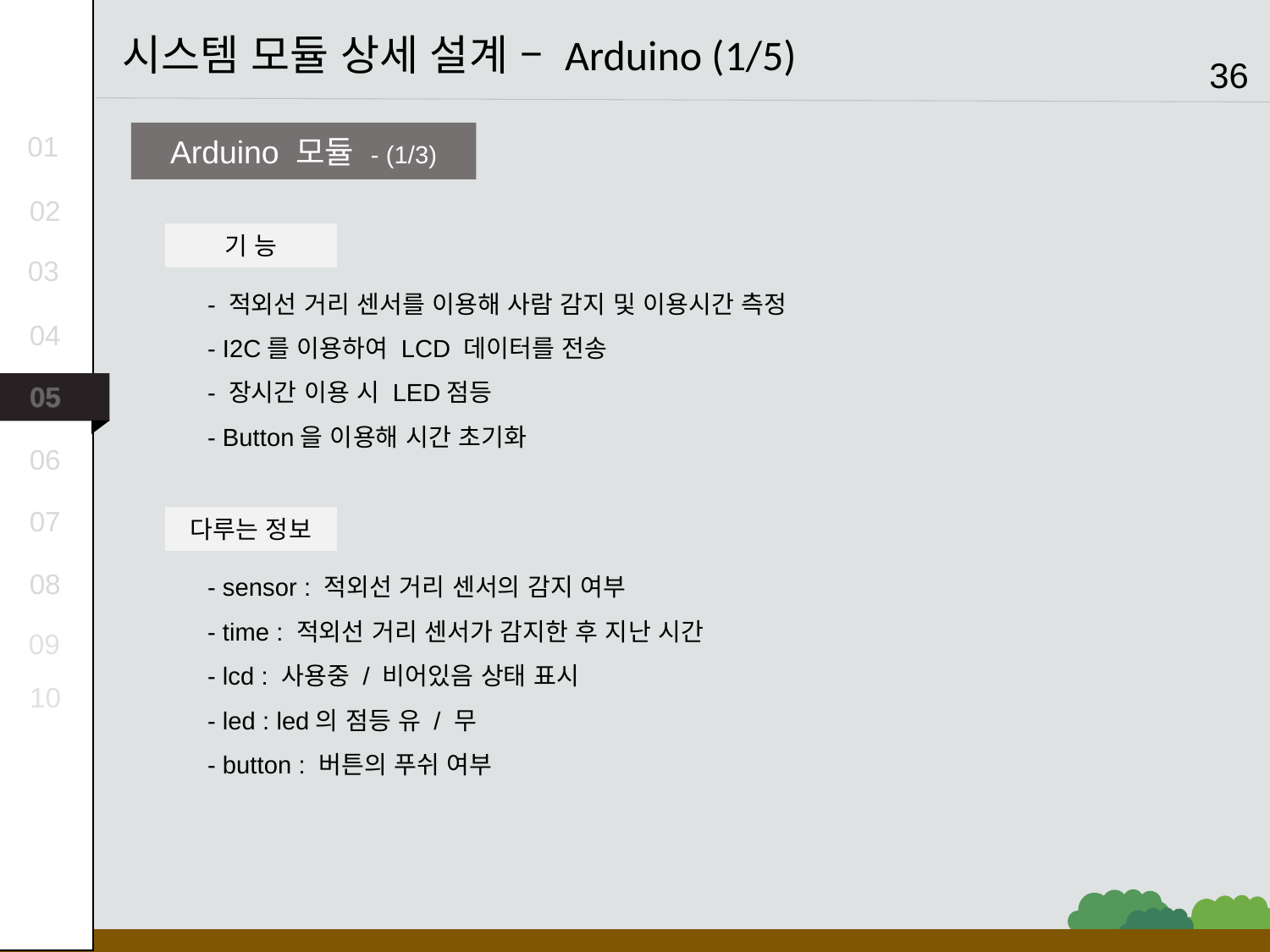

시스템 모듈 상세 설계 – Arduino (1/5)

36
01
Arduino 모듈 - (1/3)
02
기 능
03
- 적외선 거리 센서를 이용해 사람 감지 및 이용시간 측정
- I2C를 이용하여 LCD 데이터를 전송
- 장시간 이용 시 LED점등
- Button을 이용해 시간 초기화

04
05

06
07
다루는 정보
- sensor : 적외선 거리 센서의 감지 여부
- time : 적외선 거리 센서가 감지한 후 지난 시간
- lcd : 사용중 / 비어있음 상태 표시
- led : led의 점등 유 / 무
- button : 버튼의 푸쉬 여부
08
09
10